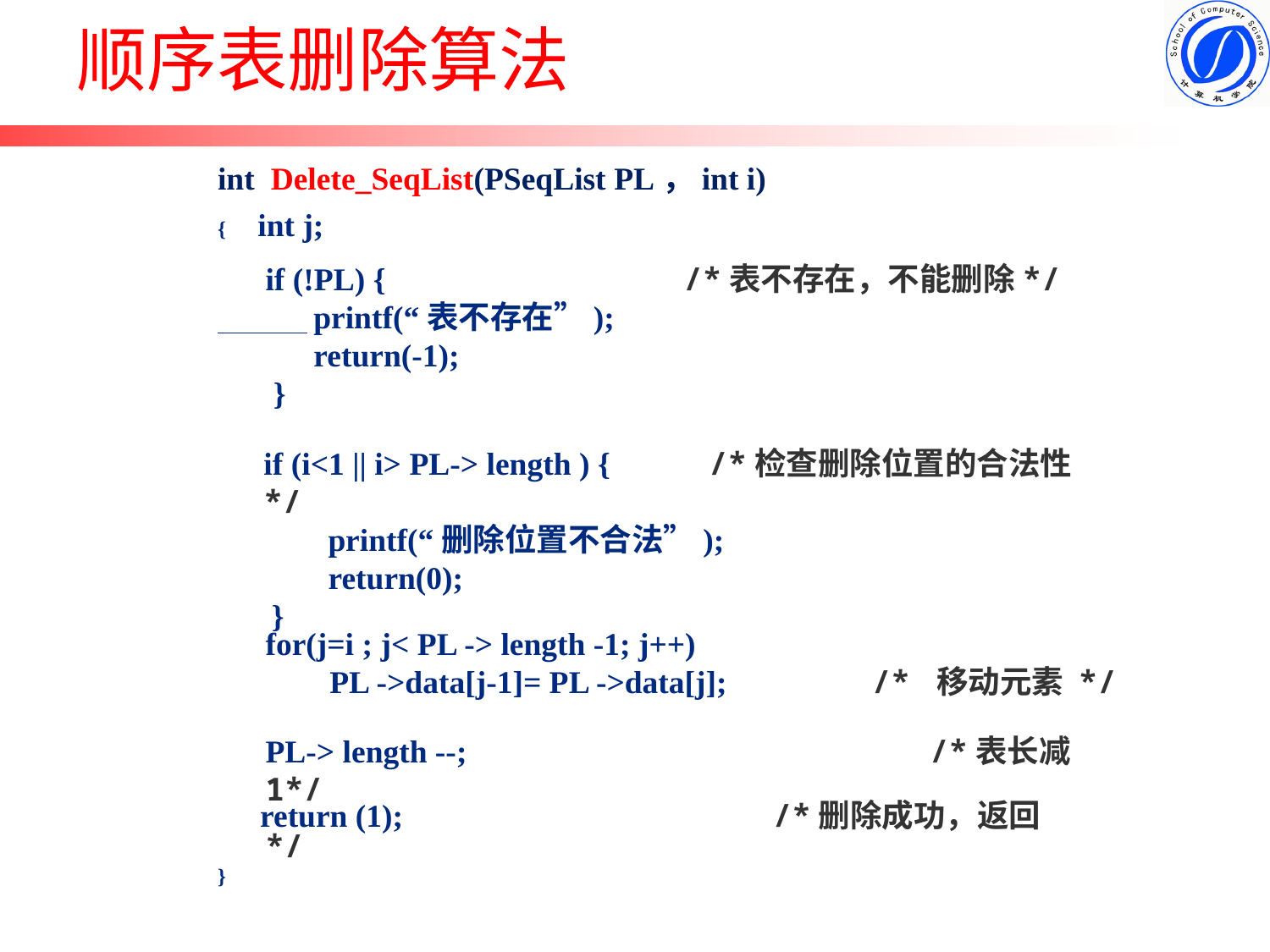

# 顺序表删除算法
int  Delete_SeqList(PSeqList PL，int i)
{      int j;

        return (1);　　　                                    /*删除成功，返回*/
}
if (!PL) {                                     /*表不存在，不能删除*/
      printf(“表不存在”);
      return(-1);
 }
if (i<1 || i> PL-> length ) { 　      /*检查删除位置的合法性*/
        printf(“删除位置不合法”);
        return(0);
 }
for(j=i ; j< PL -> length -1; j++)
        PL ->data[j-1]= PL ->data[j];                  /* 移动元素 */
PL-> length --;                                     /*表长减1*/